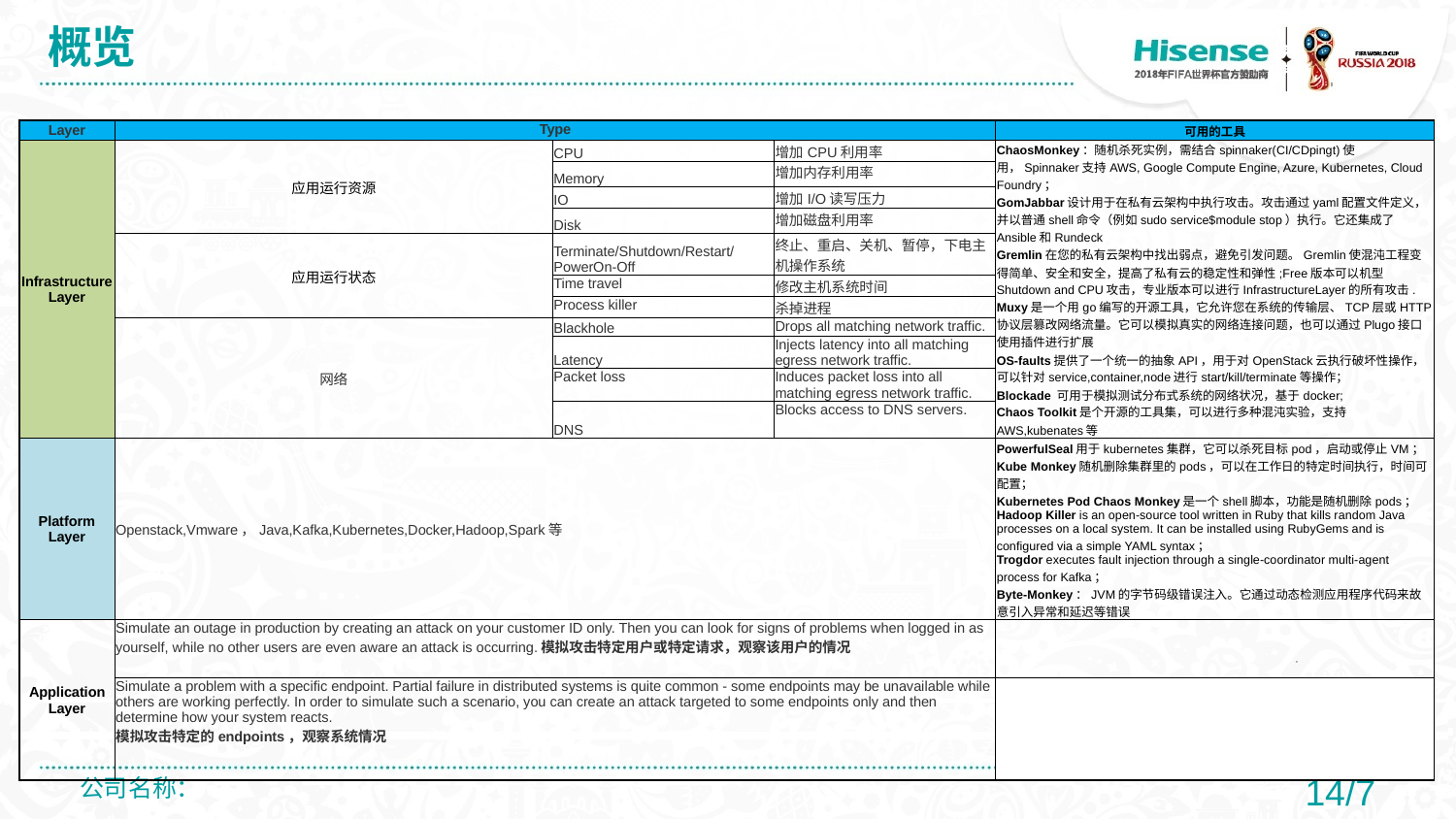

# 概览
| Layer | Type |  |  | 可用的工具 |
| --- | --- | --- | --- | --- |
| Infrastructure Layer | 应用运行资源 | CPU | 增加CPU利用率 | ChaosMonkey：随机杀死实例，需结合spinnaker(CI/CDpingt)使用，Spinnaker支持AWS, Google Compute Engine, Azure, Kubernetes, Cloud Foundry； GomJabbar设计用于在私有云架构中执行攻击。攻击通过yaml配置文件定义，并以普通shell命令（例如sudo service$module stop）执行。它还集成了Ansible和Rundeck Gremlin在您的私有云架构中找出弱点，避免引发问题。Gremlin使混沌工程变得简单、安全和安全，提高了私有云的稳定性和弹性;Free版本可以机型Shutdown and CPU攻击，专业版本可以进行InfrastructureLayer的所有攻击. Muxy是一个用go编写的开源工具，它允许您在系统的传输层、TCP层或HTTP协议层篡改网络流量。它可以模拟真实的网络连接问题，也可以通过Plugo接口使用插件进行扩展 OS-faults提供了一个统一的抽象API，用于对OpenStack云执行破坏性操作，可以针对service,container,node进行start/kill/terminate等操作； Blockade 可用于模拟测试分布式系统的网络状况，基于docker; Chaos Toolkit是个开源的工具集，可以进行多种混沌实验，支持AWS,kubenates等 |
|  |  | Memory | 增加内存利用率 |  |
|  |  | IO | 增加I/O读写压力 |  |
|  |  | Disk | 增加磁盘利用率 |  |
|  | 应用运行状态 | Terminate/Shutdown/Restart/PowerOn-Off | 终止、重启、关机、暂停，下电主机操作系统 |  |
|  |  | Time travel | 修改主机系统时间 |  |
|  |  | Process killer | 杀掉进程 |  |
|  | 网络 | Blackhole | Drops all matching network traffic. |  |
|  |  | Latency | Injects latency into all matching egress network traffic. |  |
|  |  | Packet loss | Induces packet loss into all matching egress network traffic. |  |
|  |  | DNS | Blocks access to DNS servers. |  |
| Platform Layer | Openstack,Vmware，Java,Kafka,Kubernetes,Docker,Hadoop,Spark等 |  |  | PowerfulSeal用于kubernetes集群，它可以杀死目标pod，启动或停止VM； Kube Monkey随机删除集群里的pods，可以在工作日的特定时间执行，时间可配置； Kubernetes Pod Chaos Monkey是一个shell脚本，功能是随机删除pods； Hadoop Killer is an open-source tool written in Ruby that kills random Java processes on a local system. It can be installed using RubyGems and is configured via a simple YAML syntax； Trogdor executes fault injection through a single-coordinator multi-agent process for Kafka； Byte-Monkey：JVM的字节码级错误注入。它通过动态检测应用程序代码来故意引入异常和延迟等错误 |
| Application Layer | Simulate an outage in production by creating an attack on your customer ID only. Then you can look for signs of problems when logged in as yourself, while no other users are even aware an attack is occurring.模拟攻击特定用户或特定请求，观察该用户的情况 |  |  |  |
|  | Simulate a problem with a specific endpoint. Partial failure in distributed systems is quite common - some endpoints may be unavailable while others are working perfectly. In order to simulate such a scenario, you can create an attack targeted to some endpoints only and then determine how your system reacts. 模拟攻击特定的endpoints，观察系统情况 |  |  |  |
公司名称：
14/7